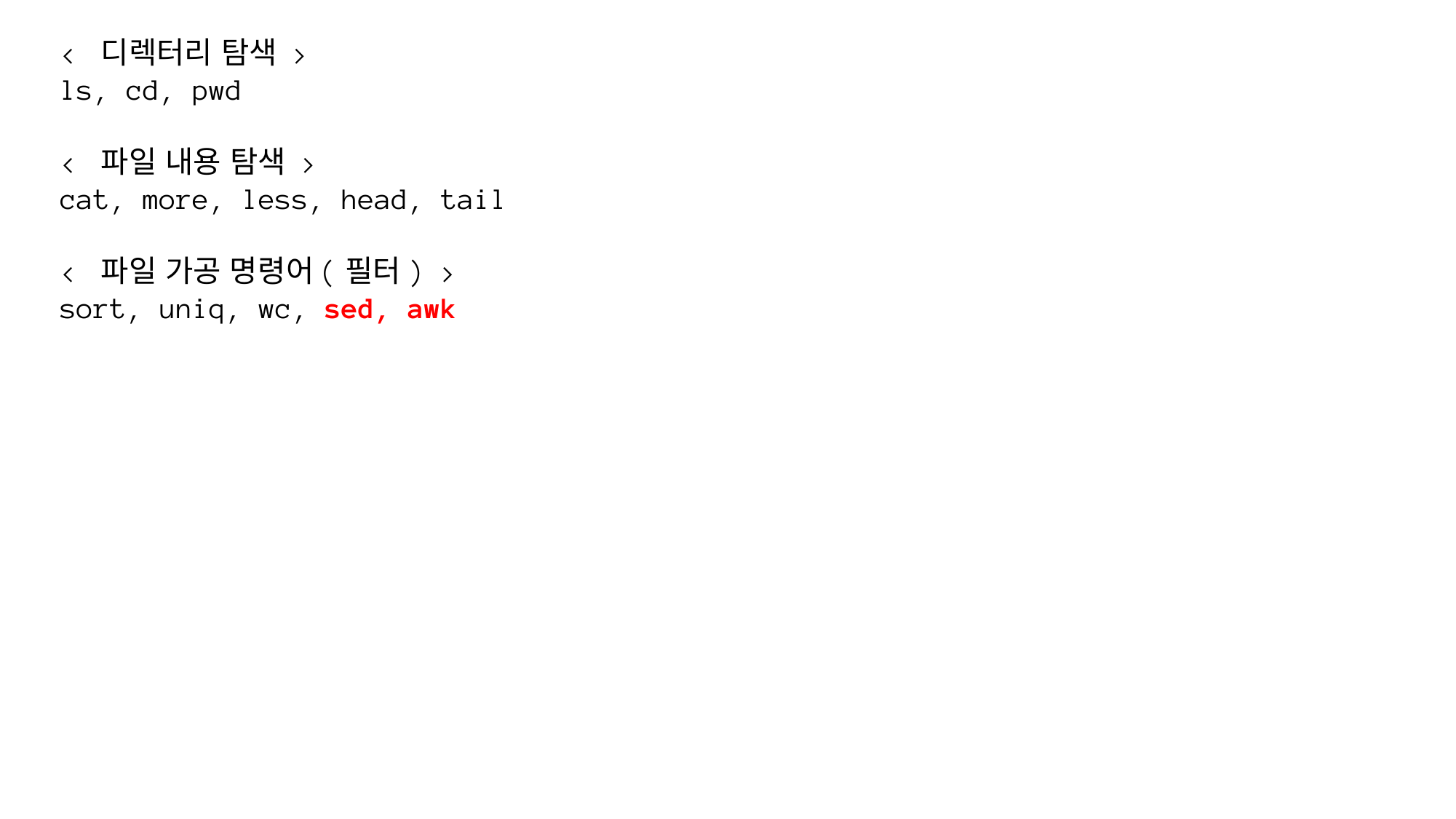

< 디렉터리 탐색 >
ls, cd, pwd

< 파일 내용 탐색 >
cat, more, less, head, tail

< 파일 가공 명령어(필터) >
sort, uniq, wc, sed, awk